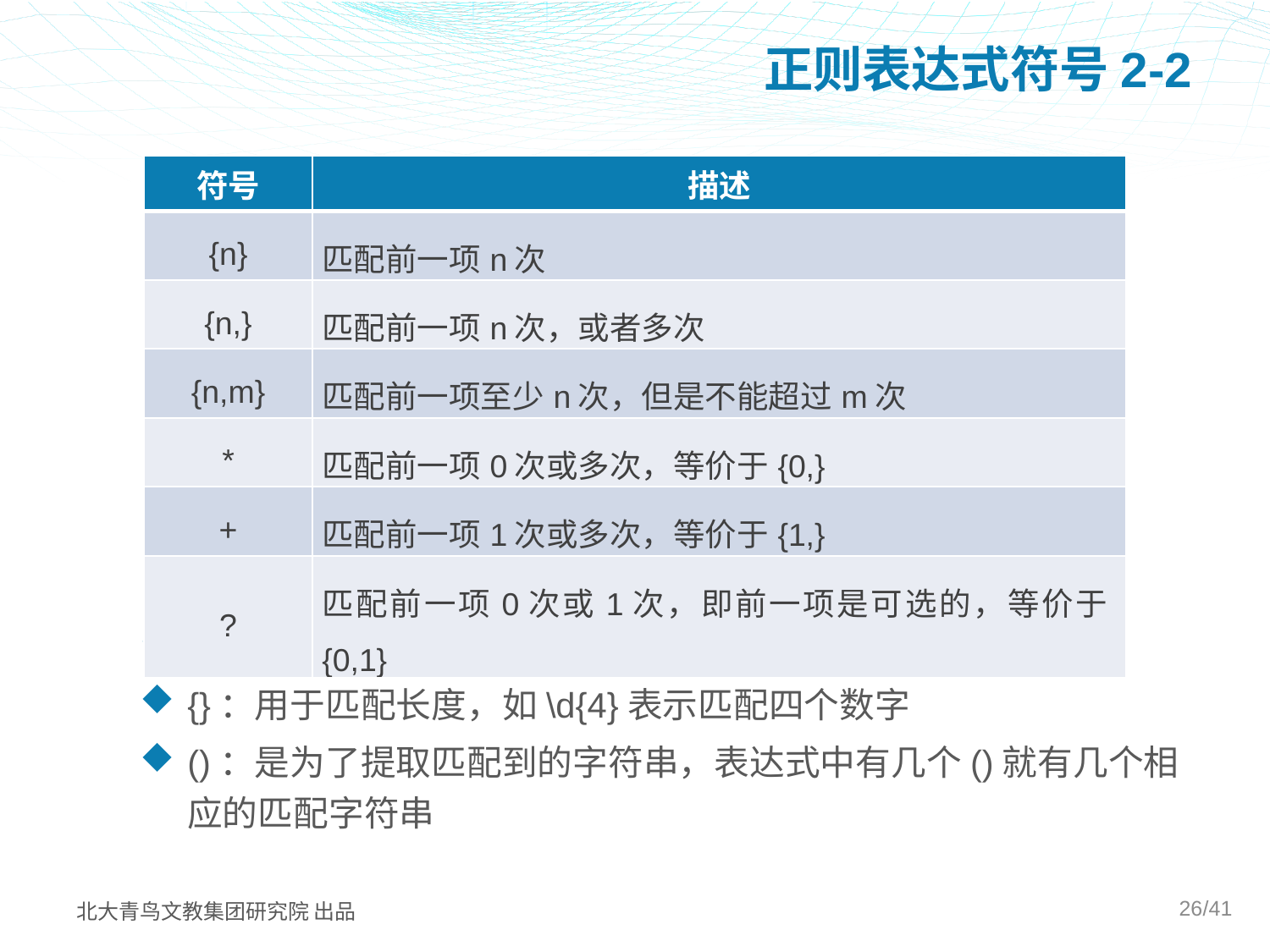

# 正则表达式符号2-2

[]：定义匹配的字符串，如[a-zA-Z]表示匹配字母a-z和A-Z
{}：用于匹配长度，如\d{4}表示匹配四个数字
()：是为了提取匹配到的字符串，表达式中有几个()就有几个相应的匹配字符串

| 符号 | 描述 |
| --- | --- |
| {n} | 匹配前一项n次 |
| {n,} | 匹配前一项n次，或者多次 |
| {n,m} | 匹配前一项至少n次，但是不能超过m次 |
| \* | 匹配前一项0次或多次，等价于{0,} |
| + | 匹配前一项1次或多次，等价于{1,} |
| ? | 匹配前一项0次或1次，即前一项是可选的，等价于{0,1} |
26/41